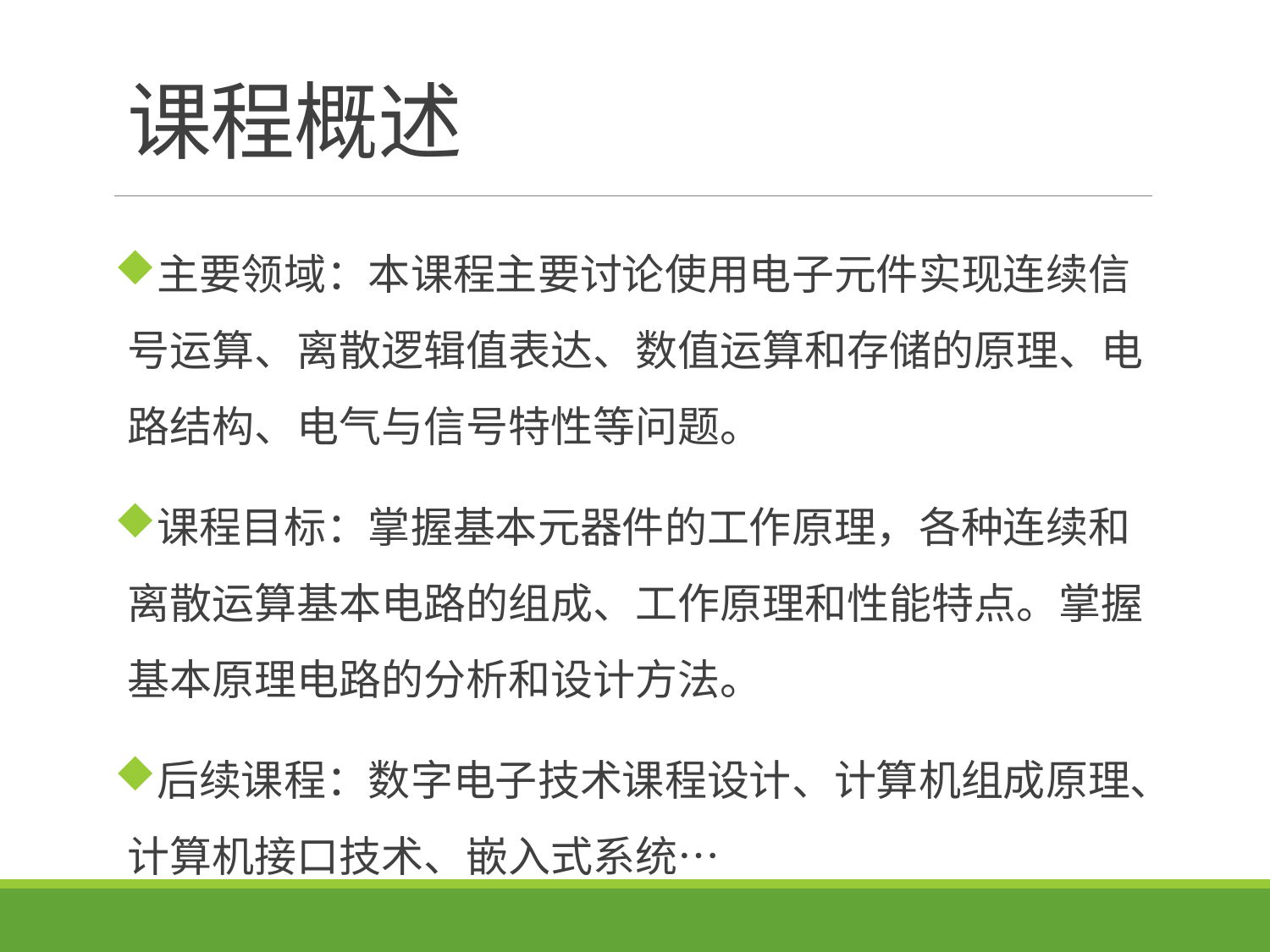

# 课程概述
主要领域：本课程主要讨论使用电子元件实现连续信号运算、离散逻辑值表达、数值运算和存储的原理、电路结构、电气与信号特性等问题。
课程目标：掌握基本元器件的工作原理，各种连续和离散运算基本电路的组成、工作原理和性能特点。掌握基本原理电路的分析和设计方法。
后续课程：数字电子技术课程设计、计算机组成原理、计算机接口技术、嵌入式系统…